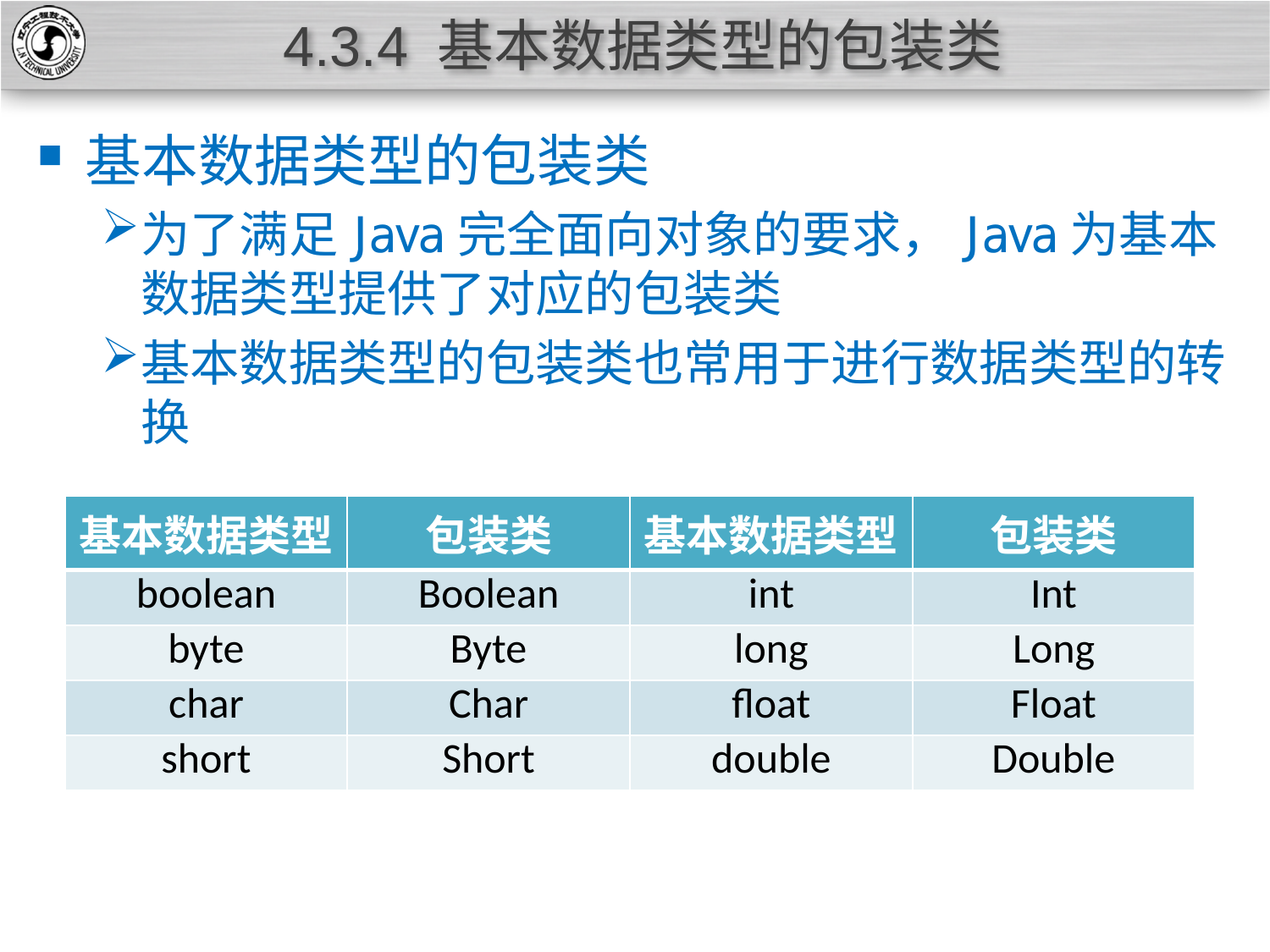

# 4.3.4 基本数据类型的包装类
基本数据类型的包装类
为了满足Java完全面向对象的要求，Java为基本数据类型提供了对应的包装类
基本数据类型的包装类也常用于进行数据类型的转换

| 基本数据类型 | 包装类 | 基本数据类型 | 包装类 |
| --- | --- | --- | --- |
| boolean | Boolean | int | Int |
| byte | Byte | long | Long |
| char | Char | float | Float |
| short | Short | double | Double |